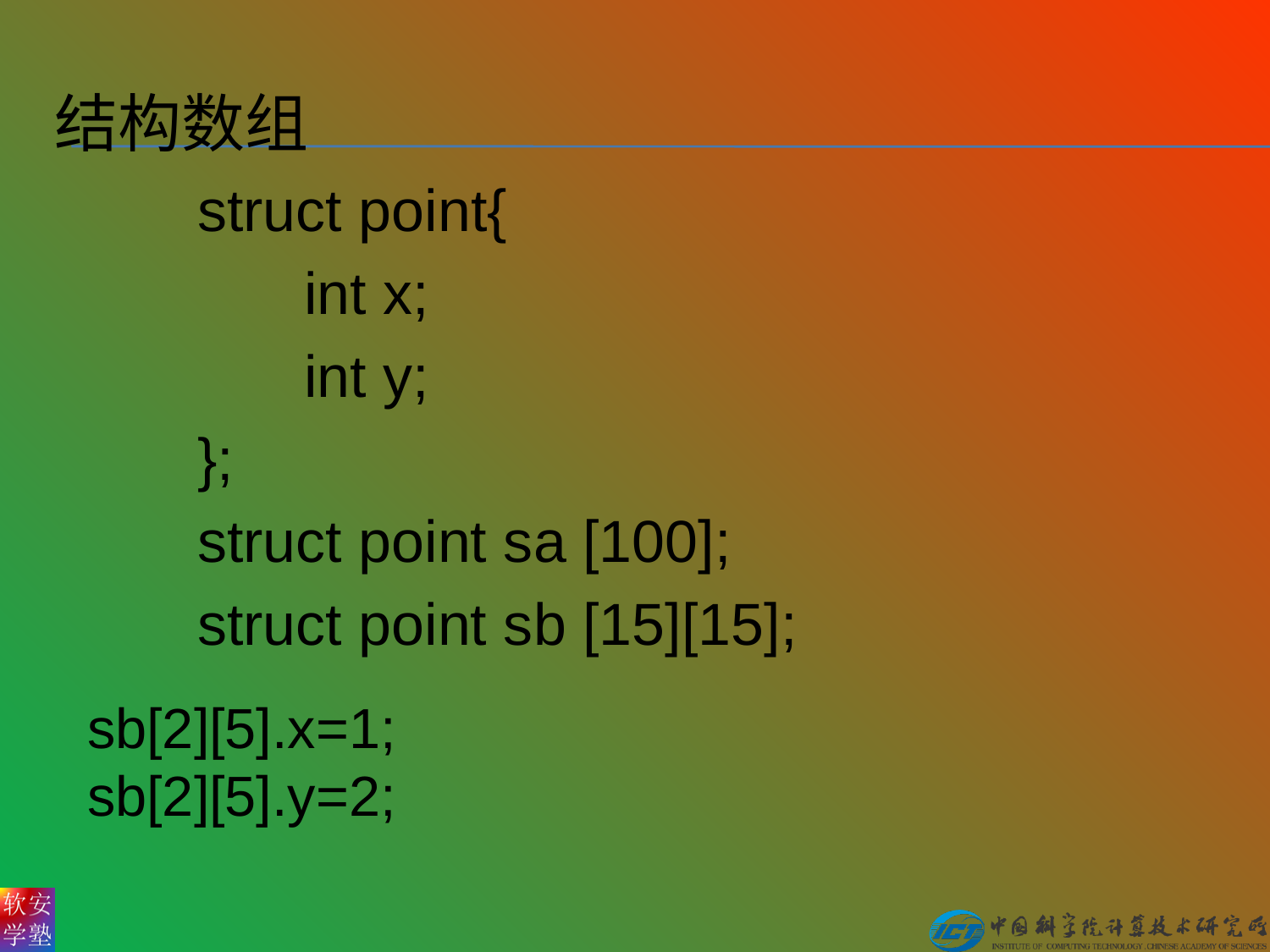

# 结构数组
struct point{
	int x;
	int y;
};
struct point sa [100];
struct point sb [15][15];

sb[2][5].x=1;
sb[2][5].y=2;